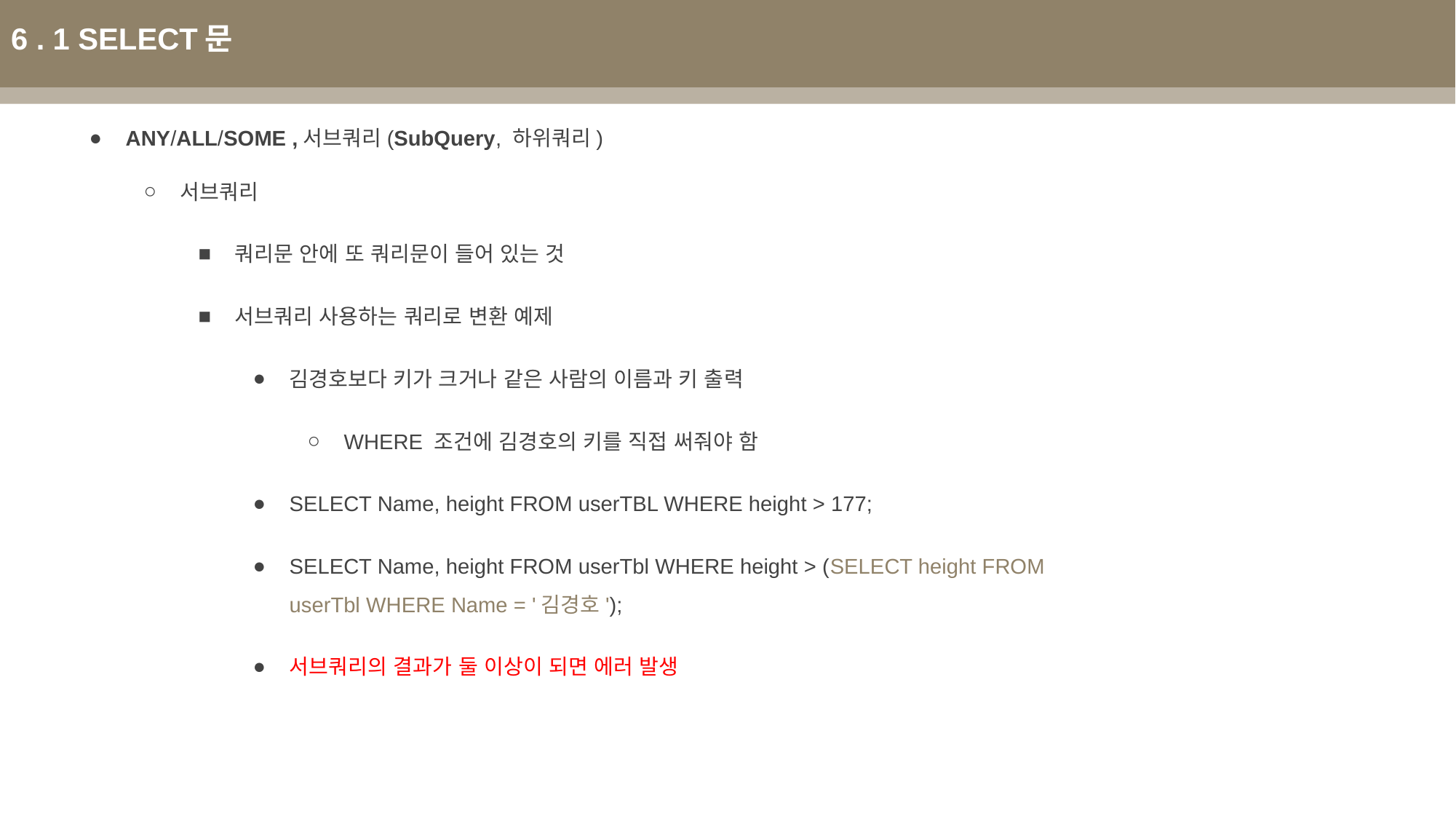

6 . 1 SELECT문
ANY/ALL/SOME ,서브쿼리(SubQuery, 하위쿼리)
서브쿼리
쿼리문 안에 또 쿼리문이 들어 있는 것
서브쿼리 사용하는 쿼리로 변환 예제
김경호보다 키가 크거나 같은 사람의 이름과 키 출력
WHERE 조건에 김경호의 키를 직접 써줘야 함
SELECT Name, height FROM userTBL WHERE height > 177;
SELECT Name, height FROM userTbl WHERE height > (SELECT height FROM userTbl WHERE Name = '김경호');
서브쿼리의 결과가 둘 이상이 되면 에러 발생